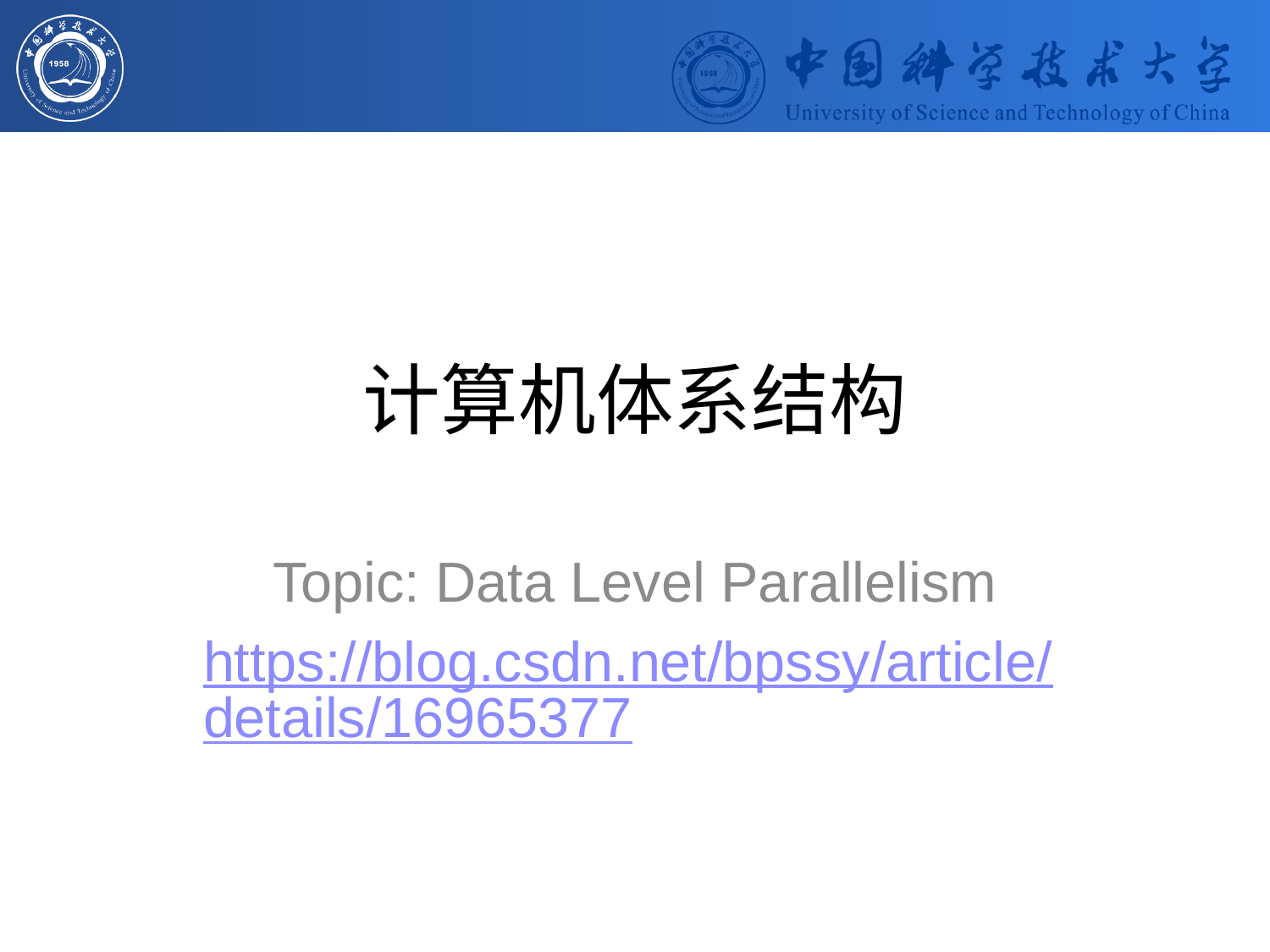

# 计算机体系结构
Topic: Data Level Parallelism
https://blog.csdn.net/bpssy/article/details/16965377